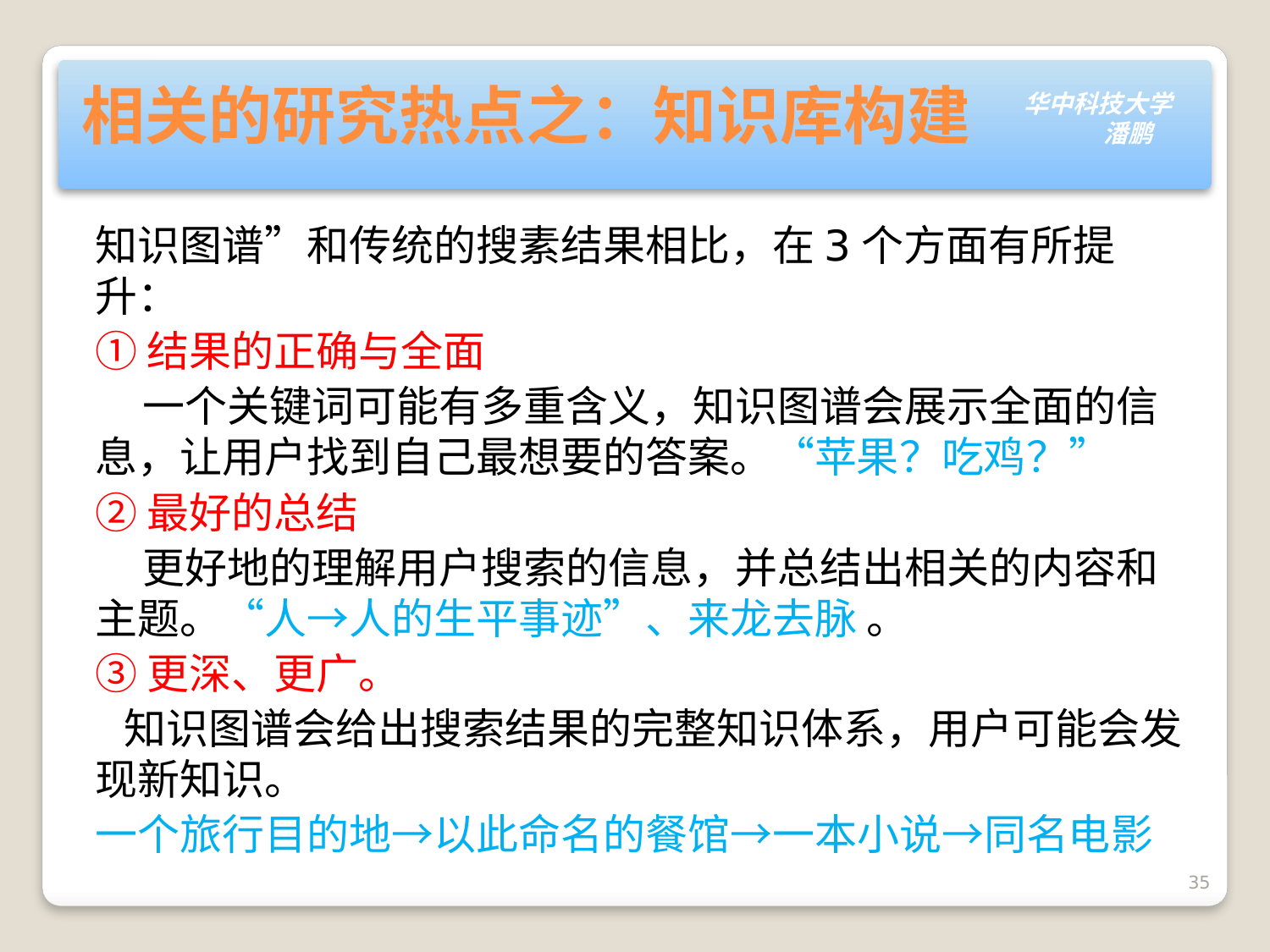

# 相关的研究热点之：知识库构建
知识图谱”和传统的搜素结果相比，在3个方面有所提升：
①结果的正确与全面
    一个关键词可能有多重含义，知识图谱会展示全面的信息，让用户找到自己最想要的答案。“苹果？吃鸡？”
②最好的总结
    更好地的理解用户搜索的信息，并总结出相关的内容和主题。“人→人的生平事迹”、来龙去脉 。
③更深、更广。
  知识图谱会给出搜索结果的完整知识体系，用户可能会发现新知识。
一个旅行目的地→以此命名的餐馆→一本小说→同名电影
35